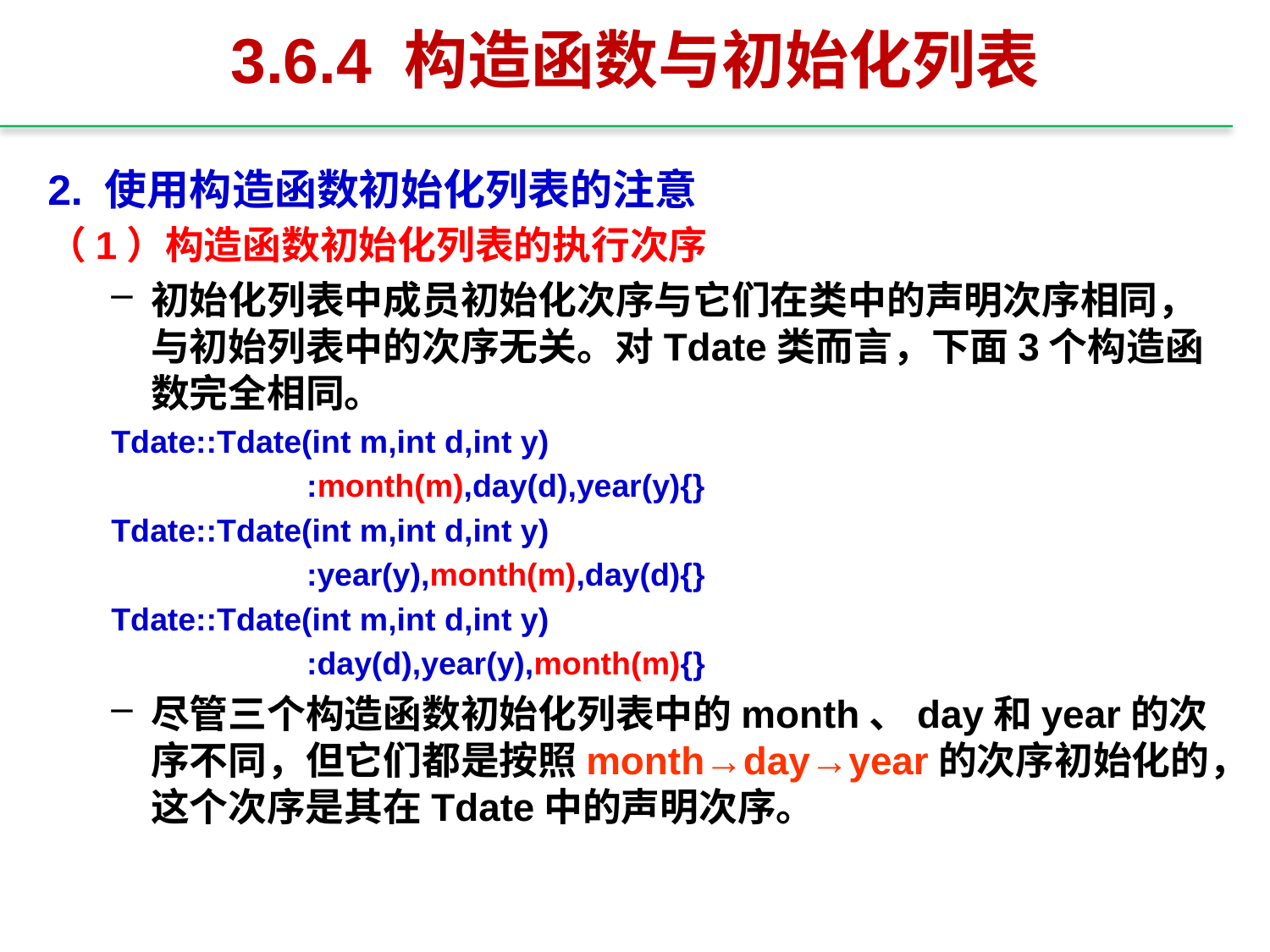

# 3.6.4 构造函数与初始化列表
2. 使用构造函数初始化列表的注意
（1）构造函数初始化列表的执行次序
初始化列表中成员初始化次序与它们在类中的声明次序相同，与初始列表中的次序无关。对Tdate类而言，下面3个构造函数完全相同。
Tdate::Tdate(int m,int d,int y)
                      :month(m),day(d),year(y){}
Tdate::Tdate(int m,int d,int y)
                      :year(y),month(m),day(d){}
Tdate::Tdate(int m,int d,int y)
                      :day(d),year(y),month(m){}
尽管三个构造函数初始化列表中的month、day和year的次序不同，但它们都是按照month→day→year的次序初始化的，这个次序是其在Tdate中的声明次序。